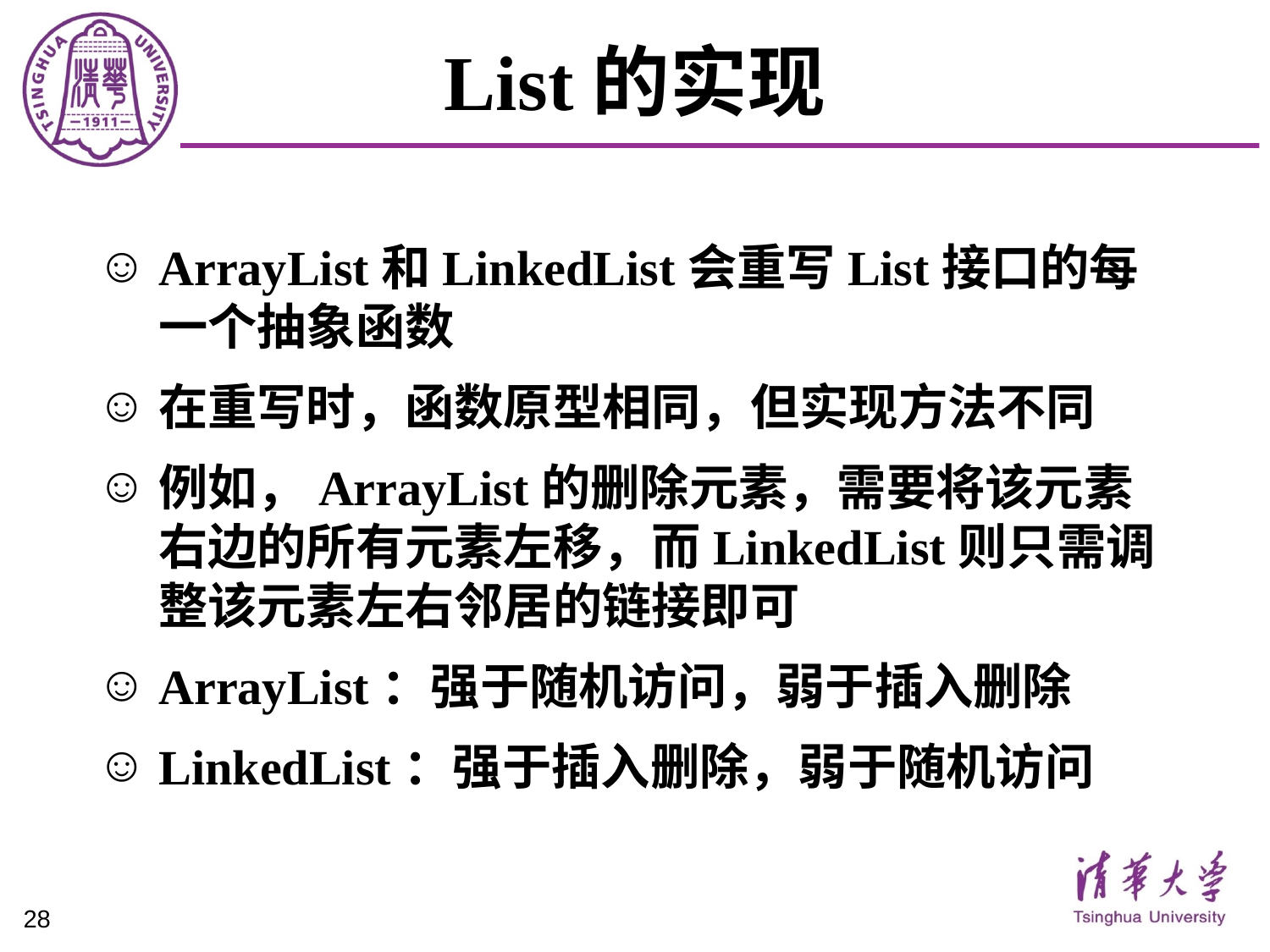

# List的实现
ArrayList和LinkedList会重写List接口的每一个抽象函数
在重写时，函数原型相同，但实现方法不同
例如，ArrayList的删除元素，需要将该元素右边的所有元素左移，而LinkedList则只需调整该元素左右邻居的链接即可
ArrayList：强于随机访问，弱于插入删除
LinkedList：强于插入删除，弱于随机访问
28